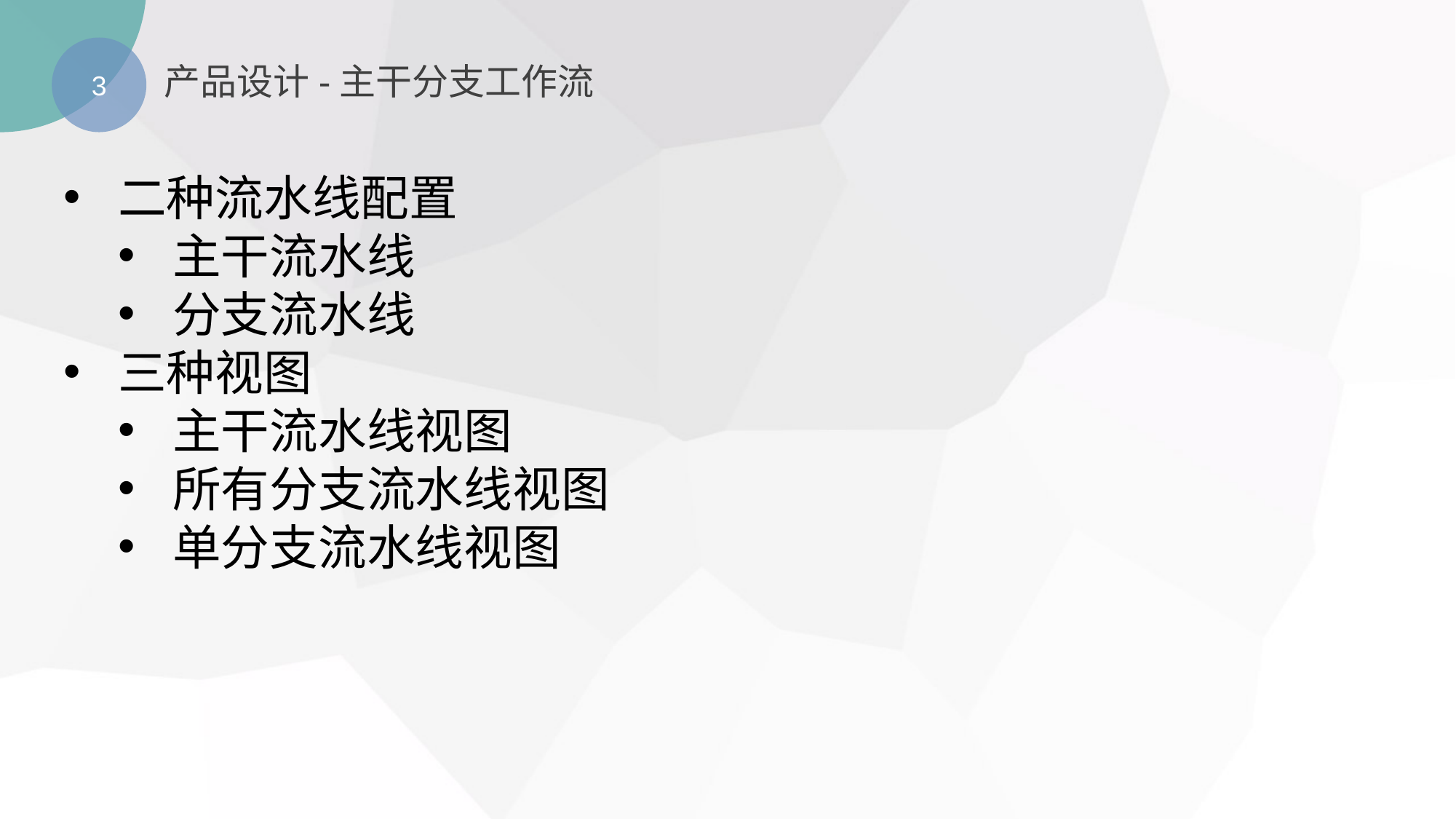

3
产品设计-主干分支工作流
二种流水线配置
主干流水线
分支流水线
三种视图
主干流水线视图
所有分支流水线视图
单分支流水线视图